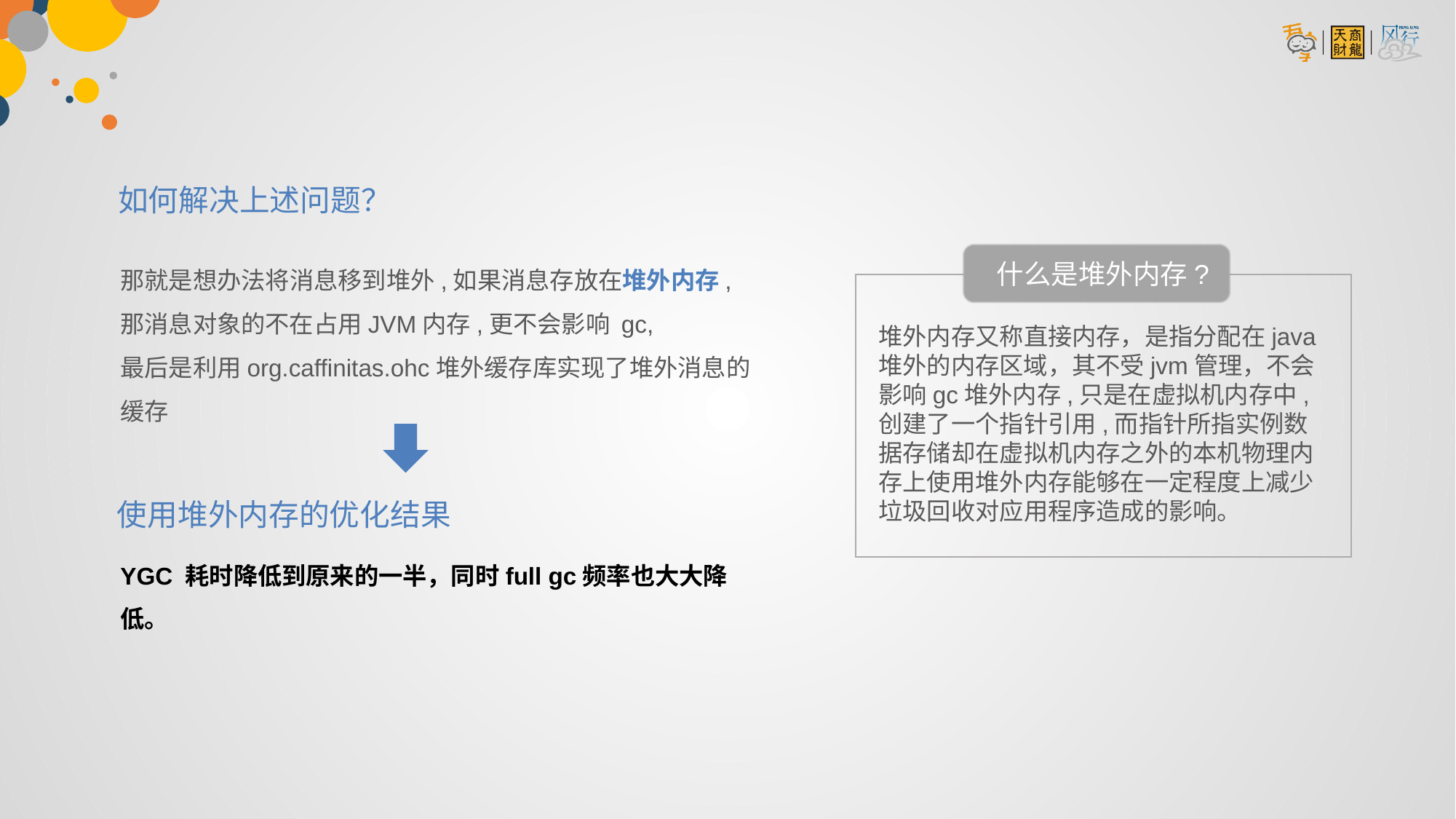

如何解决上述问题？

那就是想办法将消息移到堆外,如果消息存放在堆外内存,那消息对象的不在占用JVM内存,更不会影响 gc,
最后是利用org.caffinitas.ohc堆外缓存库实现了堆外消息的缓存
什么是堆外内存?

堆外内存又称直接内存，是指分配在java堆外的内存区域，其不受jvm管理，不会影响gc堆外内存,只是在虚拟机内存中,创建了一个指针引用,而指针所指实例数据存储却在虚拟机内存之外的本机物理内存上使用堆外内存能够在一定程度上减少垃圾回收对应用程序造成的影响。

使用堆外内存的优化结果
YGC 耗时降低到原来的一半，同时full gc频率也大大降低。